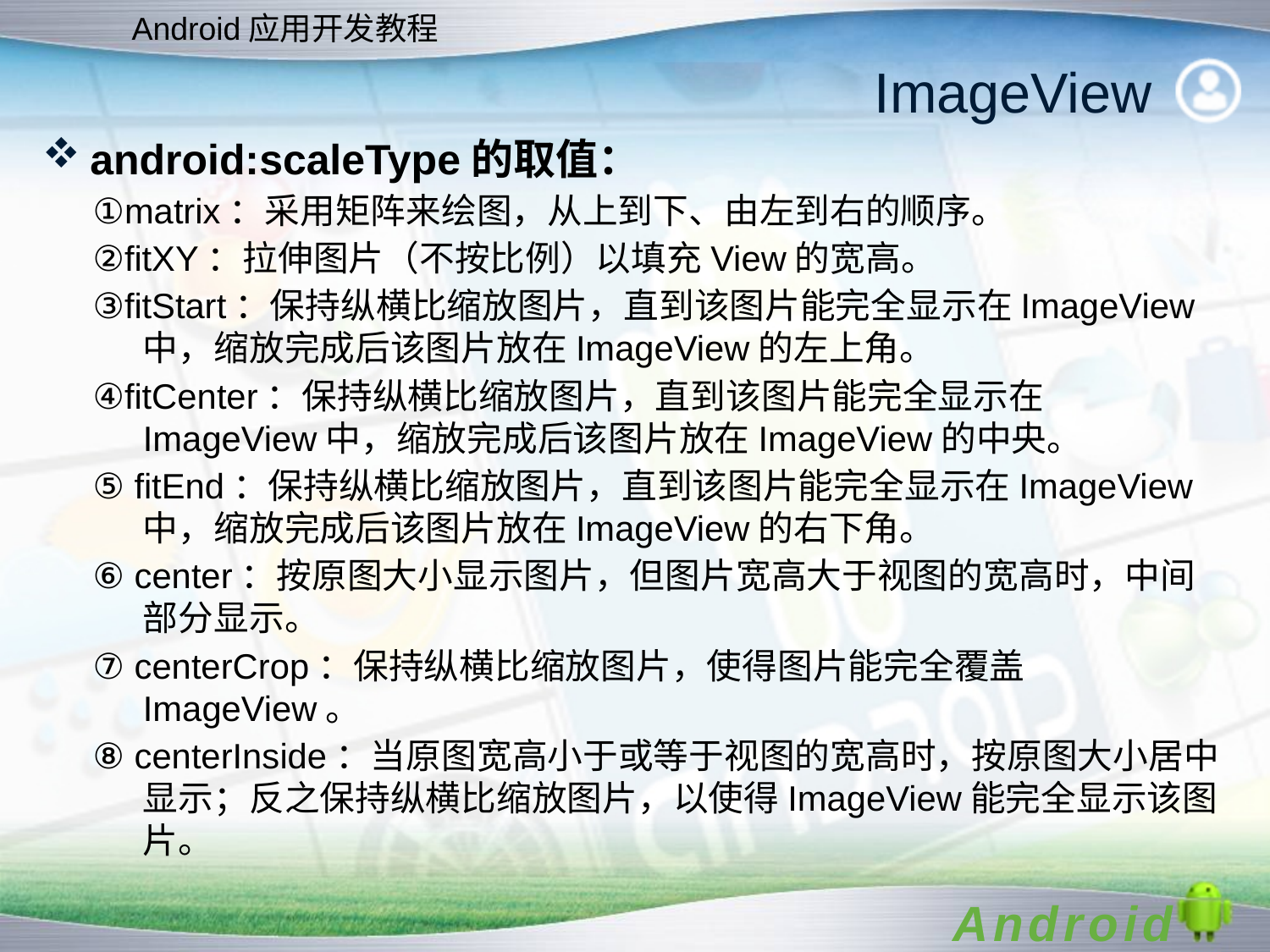

# ImageView
android:scaleType的取值：
①matrix：采用矩阵来绘图，从上到下、由左到右的顺序。
②fitXY：拉伸图片（不按比例）以填充View的宽高。
③fitStart：保持纵横比缩放图片，直到该图片能完全显示在ImageView中，缩放完成后该图片放在ImageView的左上角。
④fitCenter：保持纵横比缩放图片，直到该图片能完全显示在ImageView中，缩放完成后该图片放在ImageView的中央。
⑤ fitEnd：保持纵横比缩放图片，直到该图片能完全显示在ImageView中，缩放完成后该图片放在ImageView的右下角。
⑥ center：按原图大小显示图片，但图片宽高大于视图的宽高时，中间部分显示。
⑦ centerCrop：保持纵横比缩放图片，使得图片能完全覆盖ImageView。
⑧ centerInside：当原图宽高小于或等于视图的宽高时，按原图大小居中显示；反之保持纵横比缩放图片，以使得ImageView能完全显示该图片。